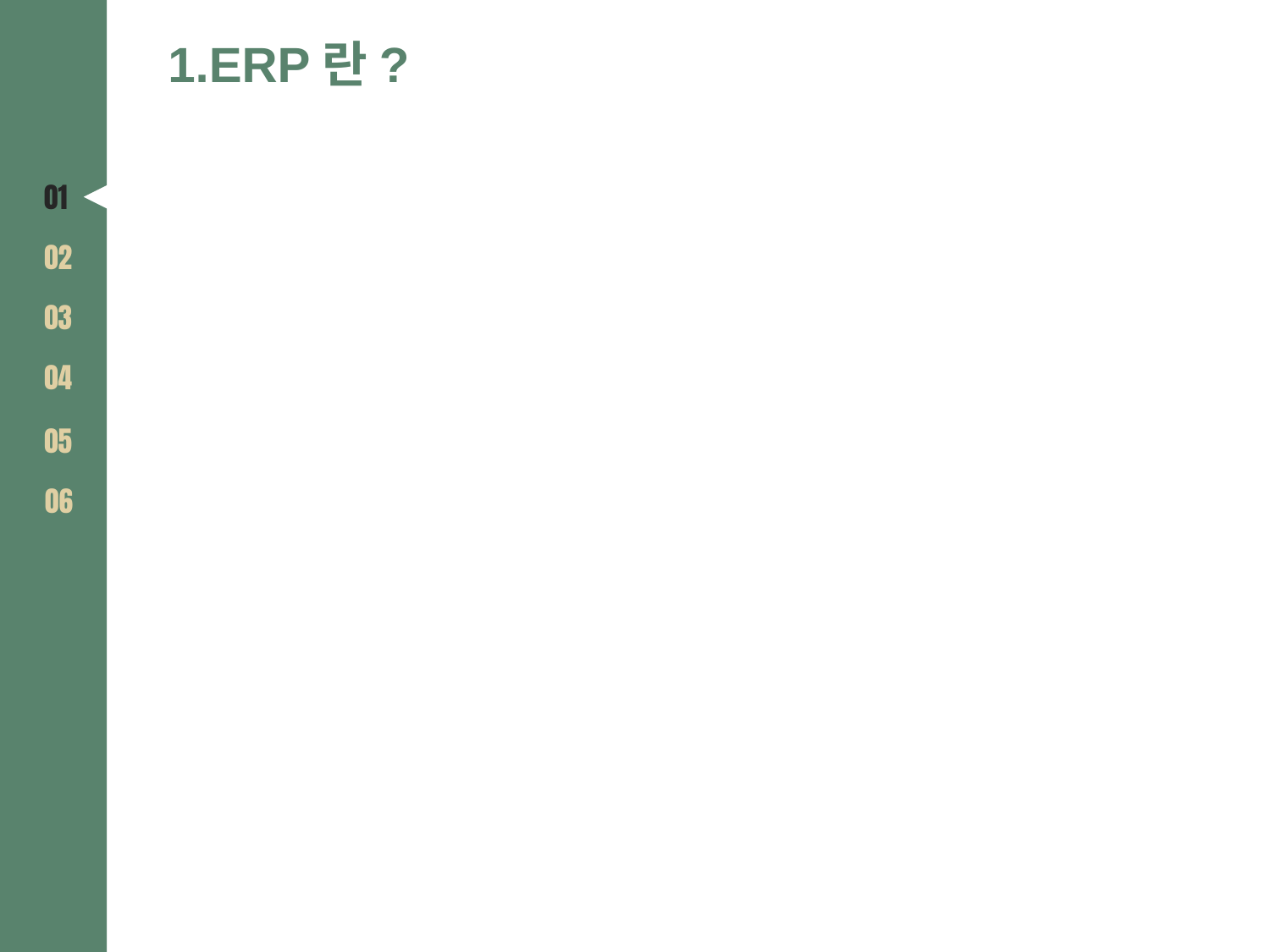

1.ERP란?

01
02
03
04
05
06